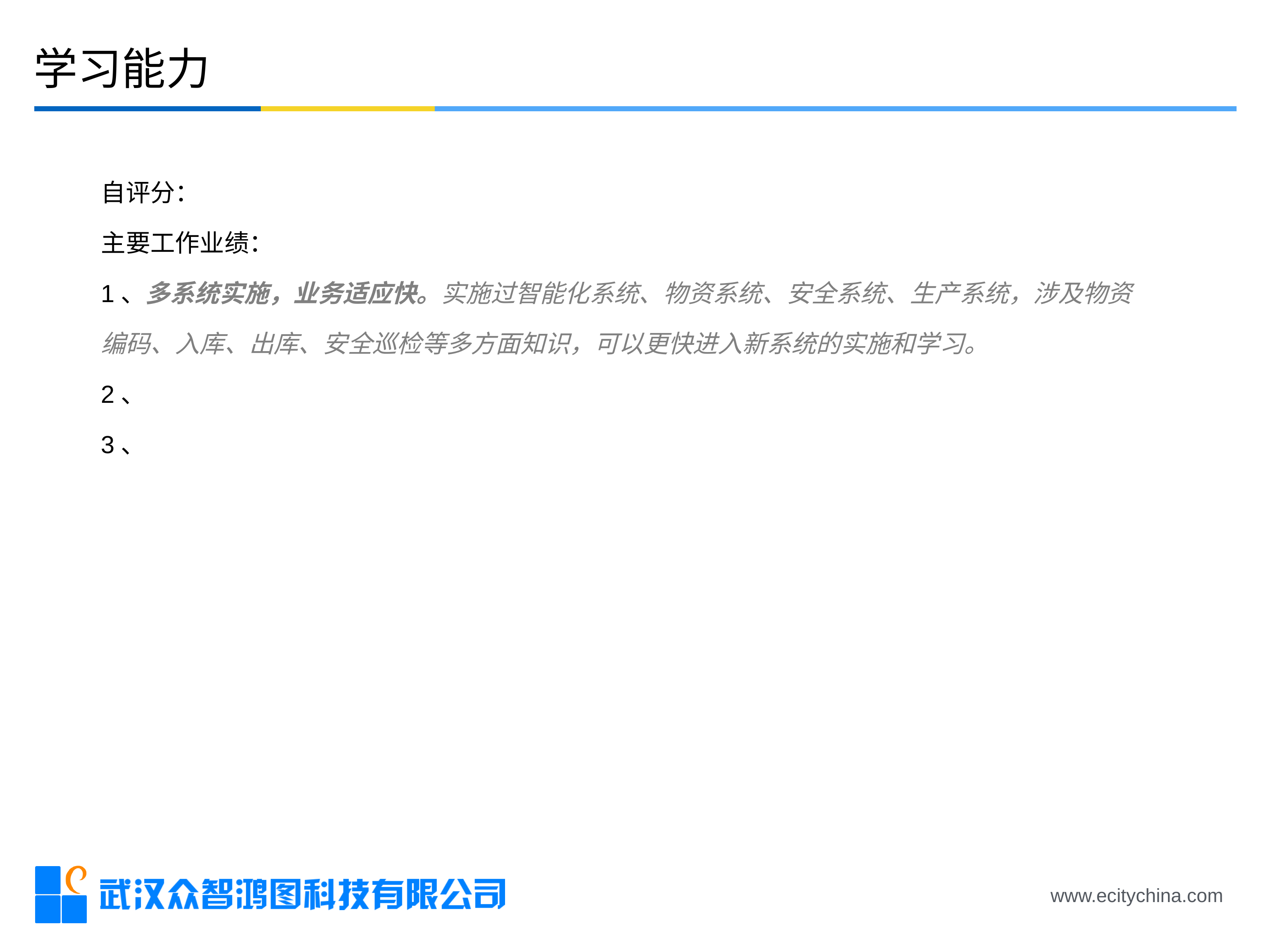

学习能力
自评分：
主要工作业绩：
1、多系统实施，业务适应快。实施过智能化系统、物资系统、安全系统、生产系统，涉及物资编码、入库、出库、安全巡检等多方面知识，可以更快进入新系统的实施和学习。
2、
3、